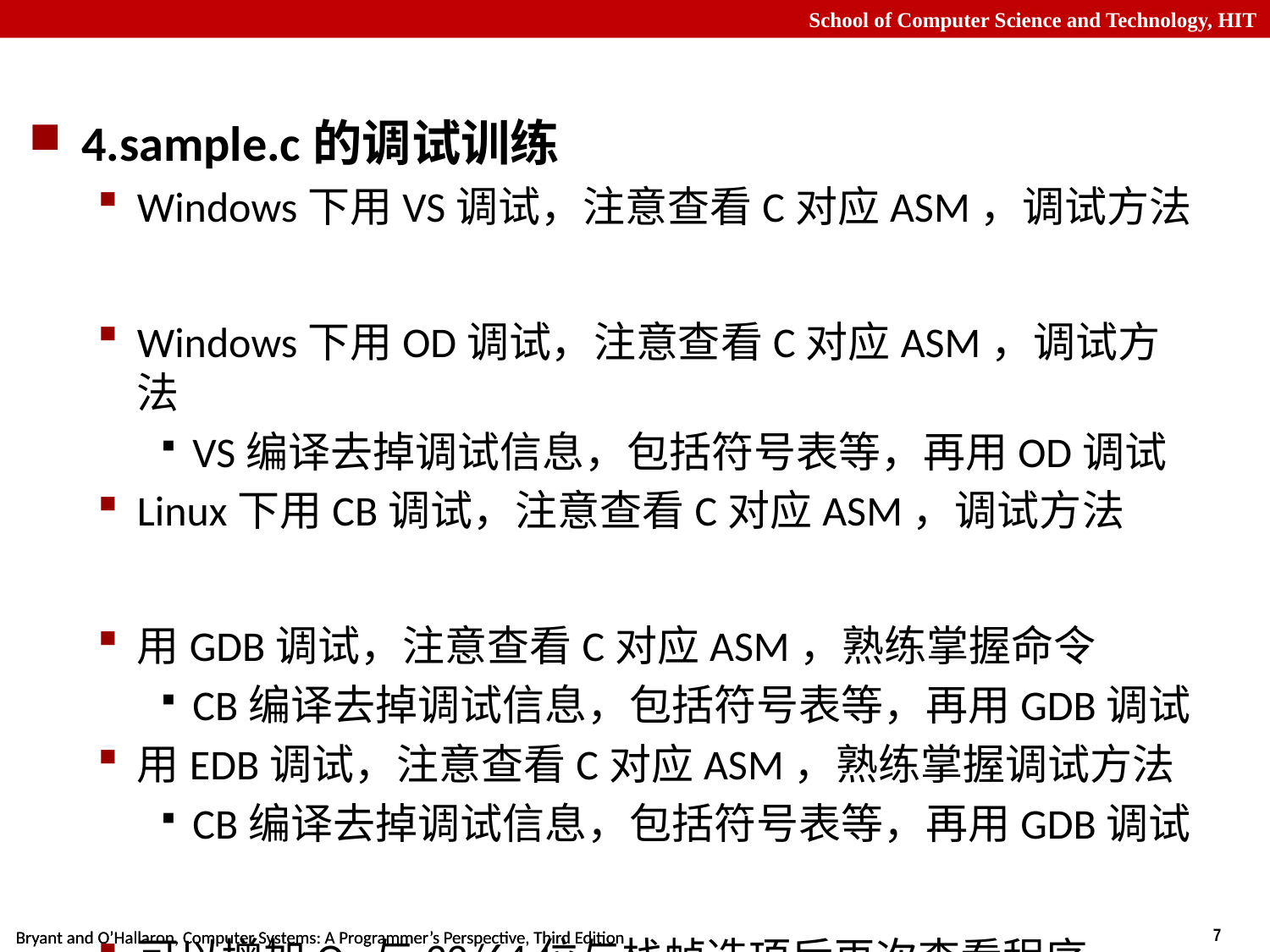

4.sample.c的调试训练
Windows下用VS调试，注意查看C对应ASM，调试方法

Windows下用OD调试，注意查看C对应ASM，调试方法
VS编译去掉调试信息，包括符号表等，再用OD调试
Linux下用CB调试，注意查看C对应ASM，调试方法

用GDB调试，注意查看C对应ASM，熟练掌握命令
CB编译去掉调试信息，包括符号表等，再用GDB调试
用EDB调试，注意查看C对应ASM，熟练掌握调试方法
CB编译去掉调试信息，包括符号表等，再用GDB调试

可以增加Ox与32/64位与栈帧选项后再次查看程序。